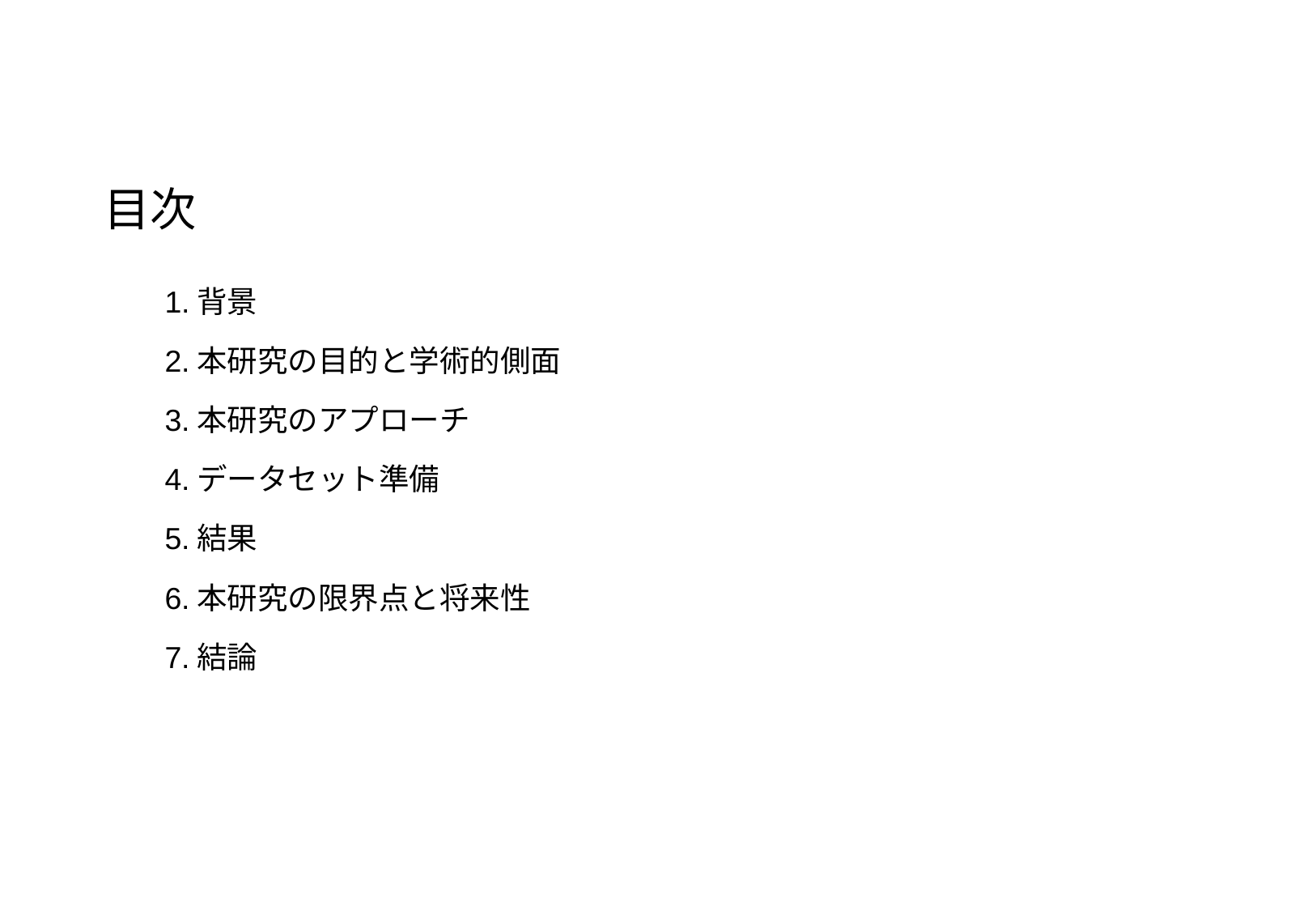

# 目次
1.背景
2.本研究の目的と学術的側面
3.本研究のアプローチ
4.データセット準備
5.結果
6.本研究の限界点と将来性
7.結論